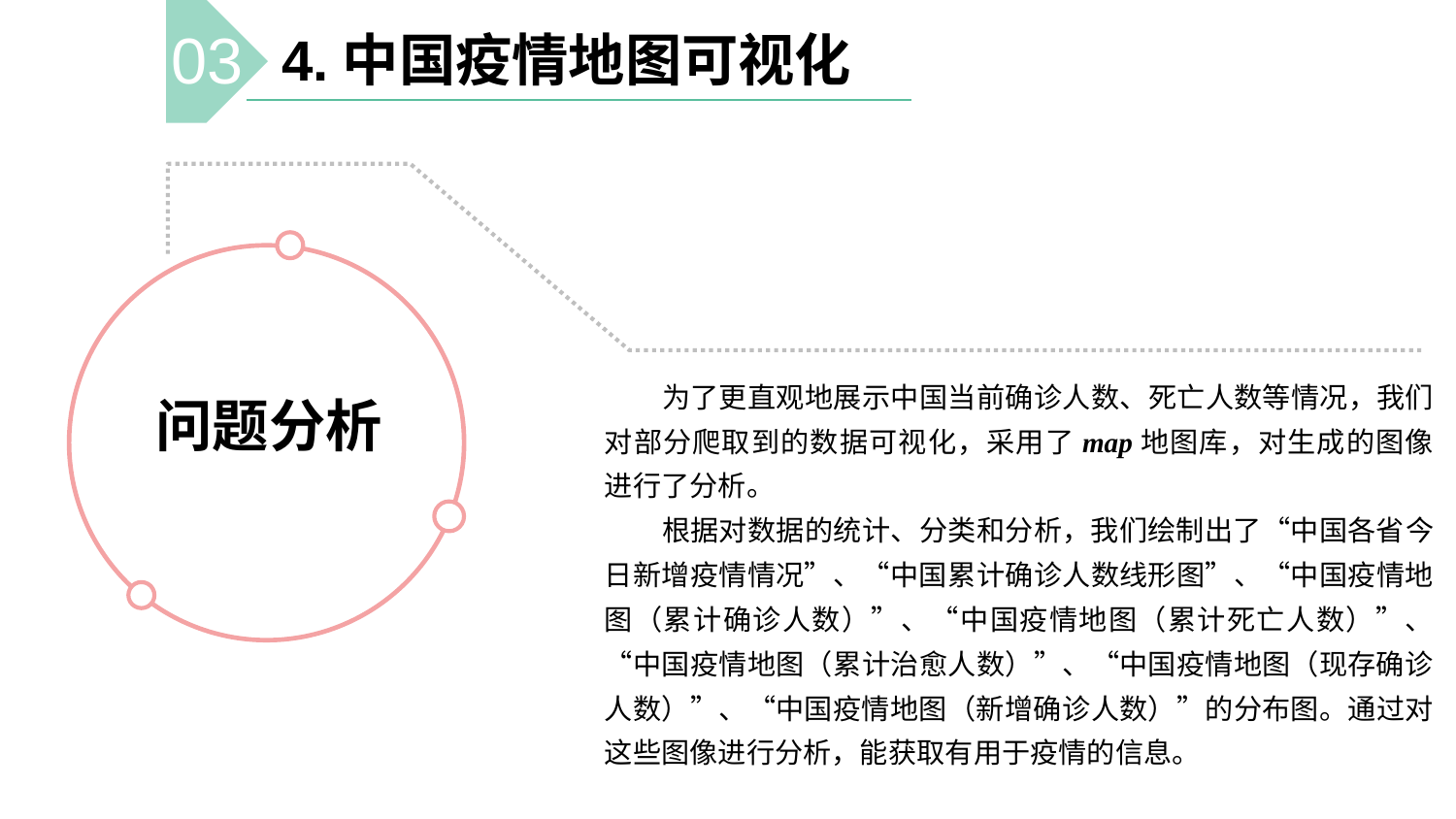

03
4.中国疫情地图可视化

为了更直观地展示中国当前确诊人数、死亡人数等情况，我们对部分爬取到的数据可视化，采用了map地图库，对生成的图像进行了分析。
根据对数据的统计、分类和分析，我们绘制出了“中国各省今日新增疫情情况”、“中国累计确诊人数线形图”、“中国疫情地图（累计确诊人数）”、“中国疫情地图（累计死亡人数）”、“中国疫情地图（累计治愈人数）”、“中国疫情地图（现存确诊人数）”、“中国疫情地图（新增确诊人数）”的分布图。通过对这些图像进行分析，能获取有用于疫情的信息。
 问题分析